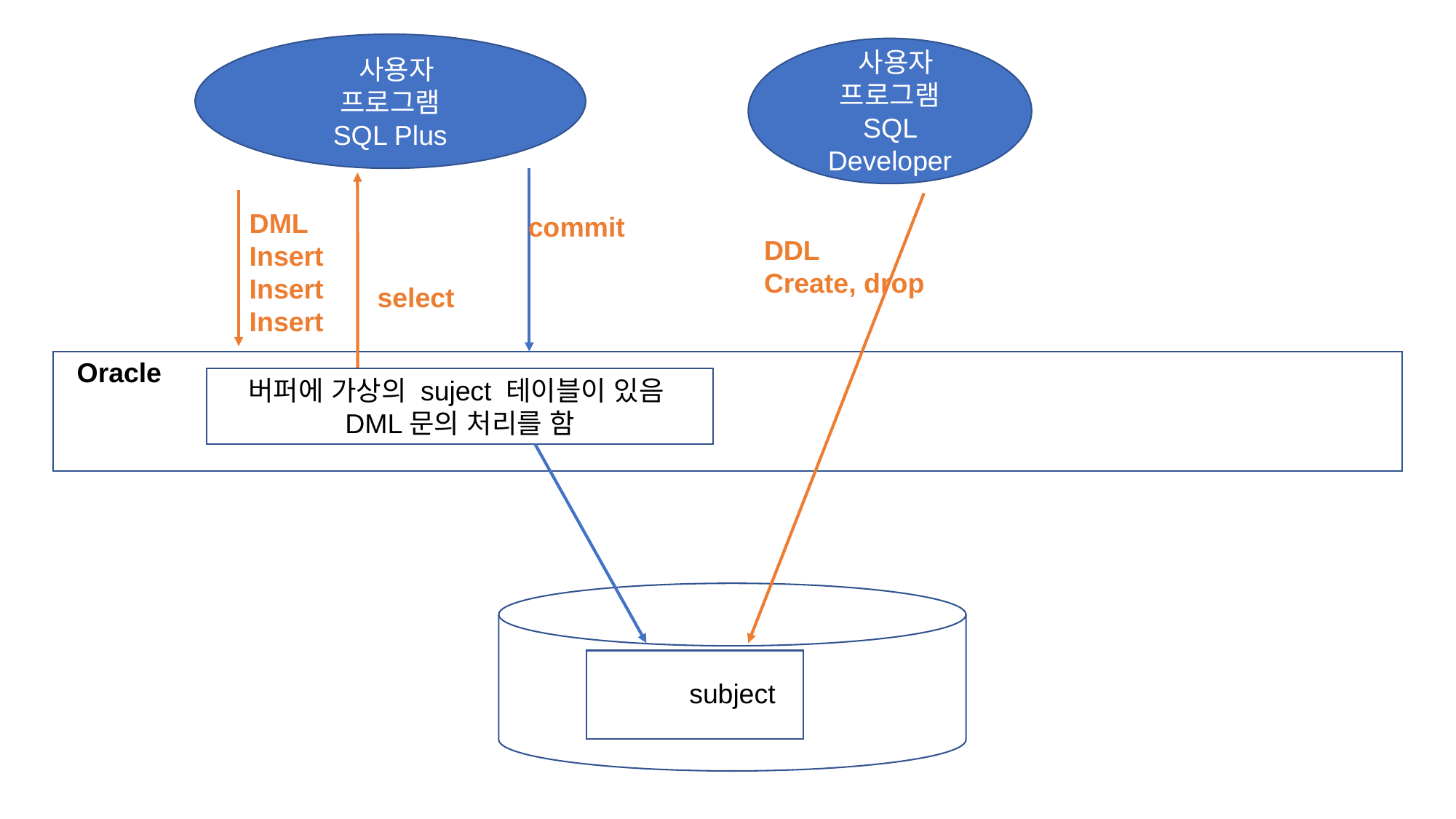

사용자
프로그램
SQL Plus
 사용자
프로그램
SQL Developer
DML
Insert
Insert
Insert
commit
DDL
Create, drop
select
Oracle

버퍼에 가상의 suject 테이블이 있음
DML문의 처리를 함
subject